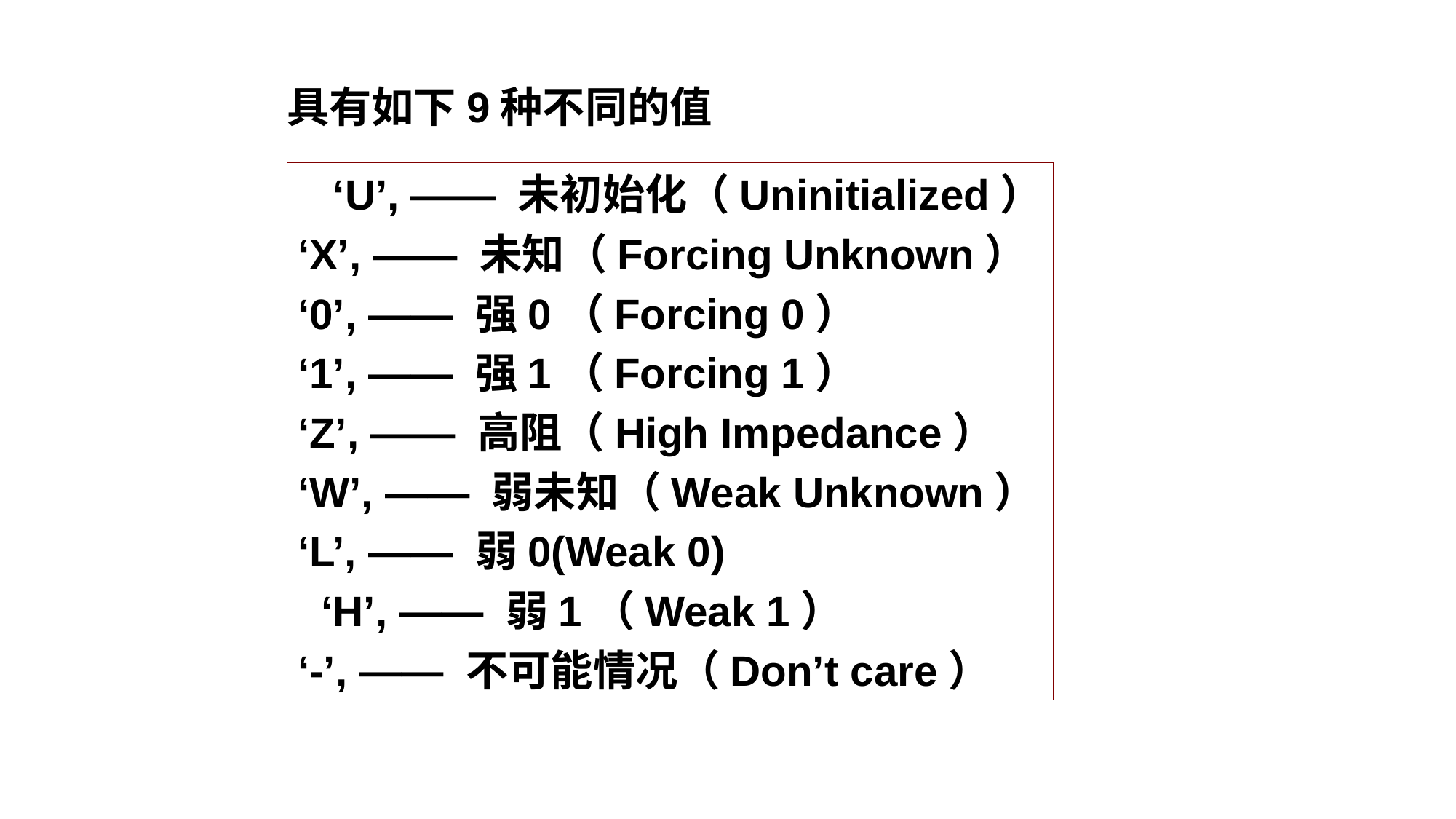

具有如下9种不同的值
   ‘U’, —— 未初始化（Uninitialized）
‘X’, —— 未知（Forcing Unknown）
‘0’, —— 强0（Forcing 0）
‘1’, —— 强1（Forcing 1）
‘Z’, —— 高阻（High Impedance）
‘W’, —— 弱未知（Weak Unknown）
‘L’, —— 弱0(Weak 0)
  ‘H’, —— 弱1（Weak 1）
‘-’, —— 不可能情况（Don’t care）